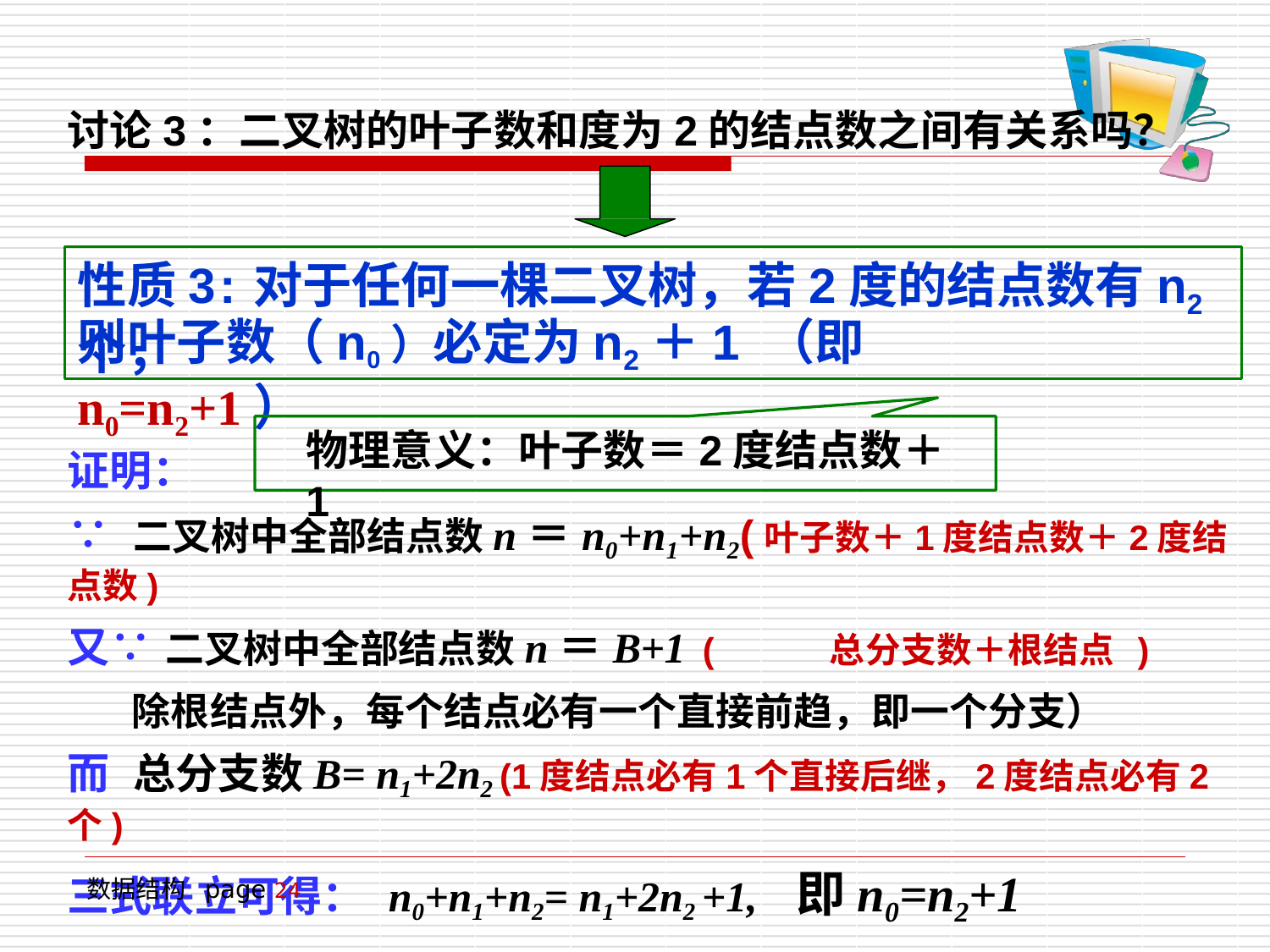

讨论3：二叉树的叶子数和度为2的结点数之间有关系吗？

# 性质3:	对于任何一棵二叉树，若2度的结点数有n2个，
则叶子数（n0）必定为n2＋1 （即n0=n2+1）

物理意义：叶子数＝2度结点数＋1
证明：
∵	二叉树中全部结点数n＝n0+n1+n2(叶子数＋1度结点数＋2度结点数)
又∵二叉树中全部结点数n＝B+1	(	总分支数＋根结点 )
除根结点外，每个结点必有一个直接前趋，即一个分支）
而	总分支数B= n1+2n2 (1度结点必有1个直接后继，2度结点必有2个)
三式联立可得：	n0+n1+n2= n1+2n2 +1,	即n0=n2+1

数据结构 page 24